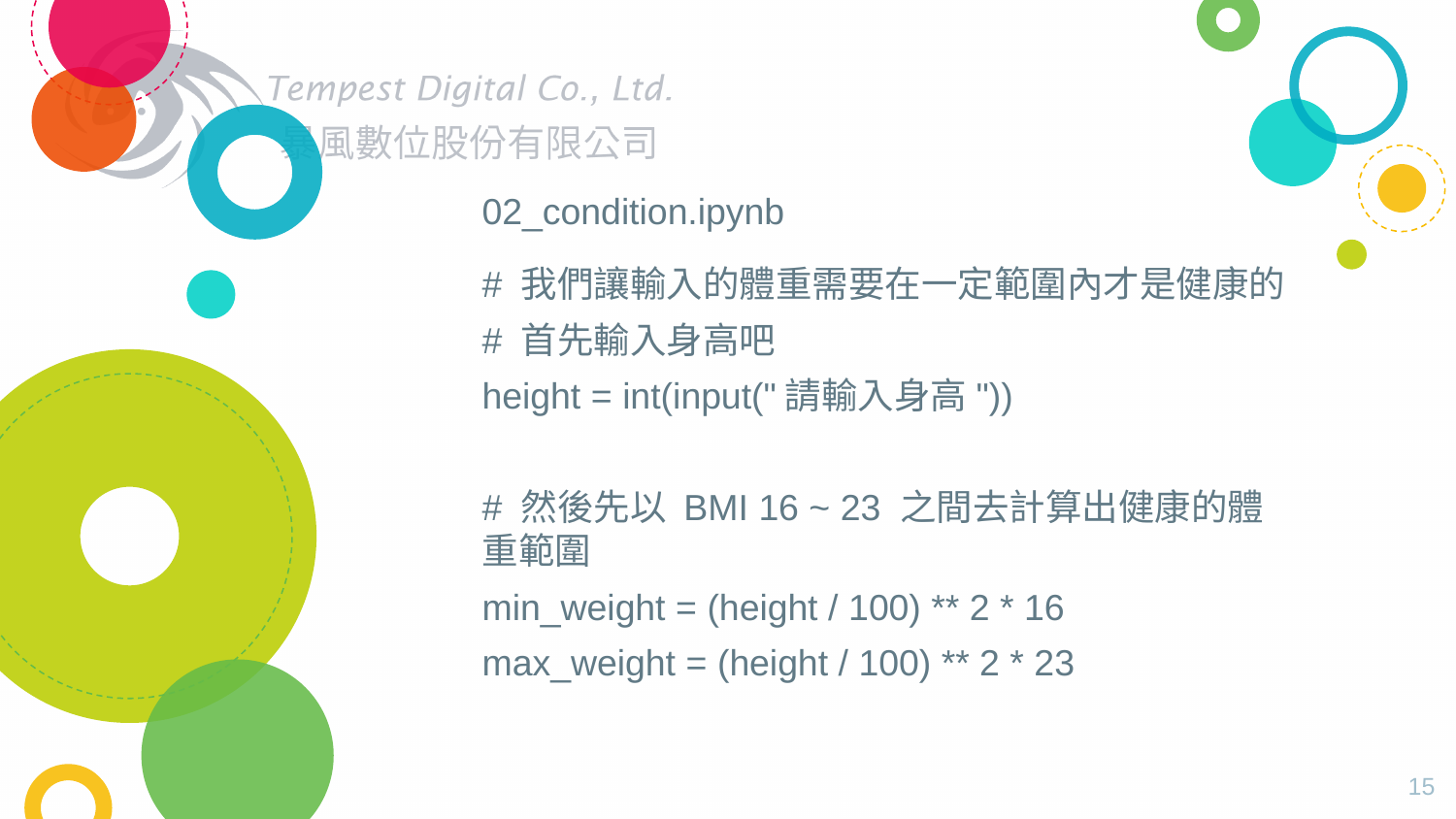

# 02_condition.ipynb
# 我們讓輸入的體重需要在一定範圍內才是健康的
# 首先輸入身高吧
height = int(input("請輸入身高"))

# 然後先以 BMI 16 ~ 23 之間去計算出健康的體重範圍
min_weight = (height / 100) ** 2 * 16
max_weight = (height / 100) ** 2 * 23
15